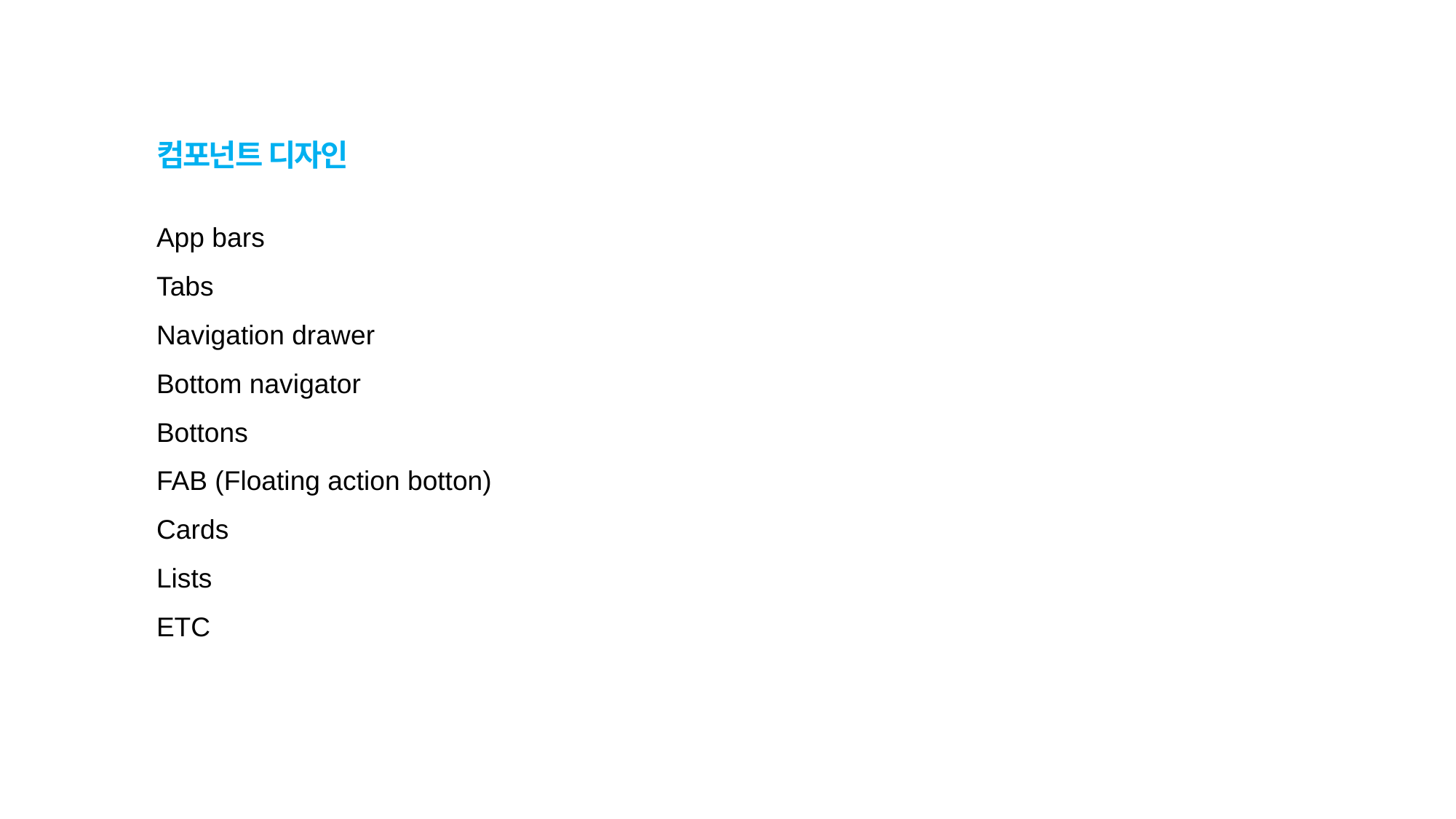

컴포넌트 디자인
# App bars Tabs Navigation drawer Bottom navigator Bottons FAB (Floating action botton) Cards Lists ETC